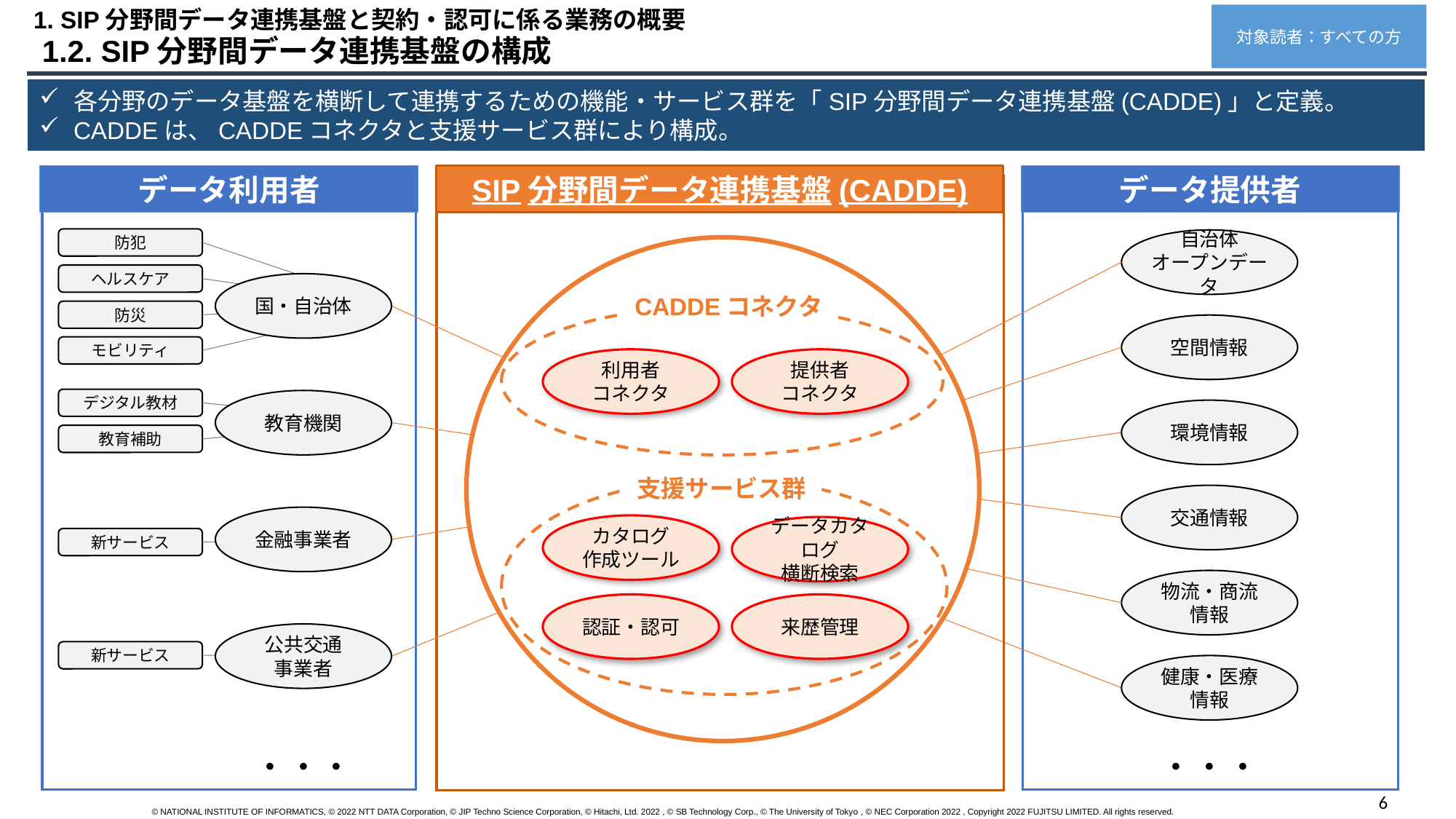

1. SIP分野間データ連携基盤と契約・認可に係る業務の概要
対象読者：すべての方
 1.2. SIP分野間データ連携基盤の構成
各分野のデータ基盤を横断して連携するための機能・サービス群を「SIP分野間データ連携基盤(CADDE)」と定義。
CADDEは、CADDEコネクタと支援サービス群により構成。
データ利用者
SIP分野間データ連携基盤(CADDE)
データ提供者

防犯
自治体
オープンデータ

ヘルスケア
国・自治体
CADDEコネクタ
防災

空間情報
モビリティ
利用者
コネクタ
提供者
コネクタ
デジタル教材
教育機関
環境情報
教育補助
支援サービス群

交通情報
金融事業者
カタログ
作成ツール
データカタログ
横断検索
新サービス
物流・商流情報
認証・認可
来歴管理
公共交通
事業者
新サービス
健康・医療
情報
・・・
・・・